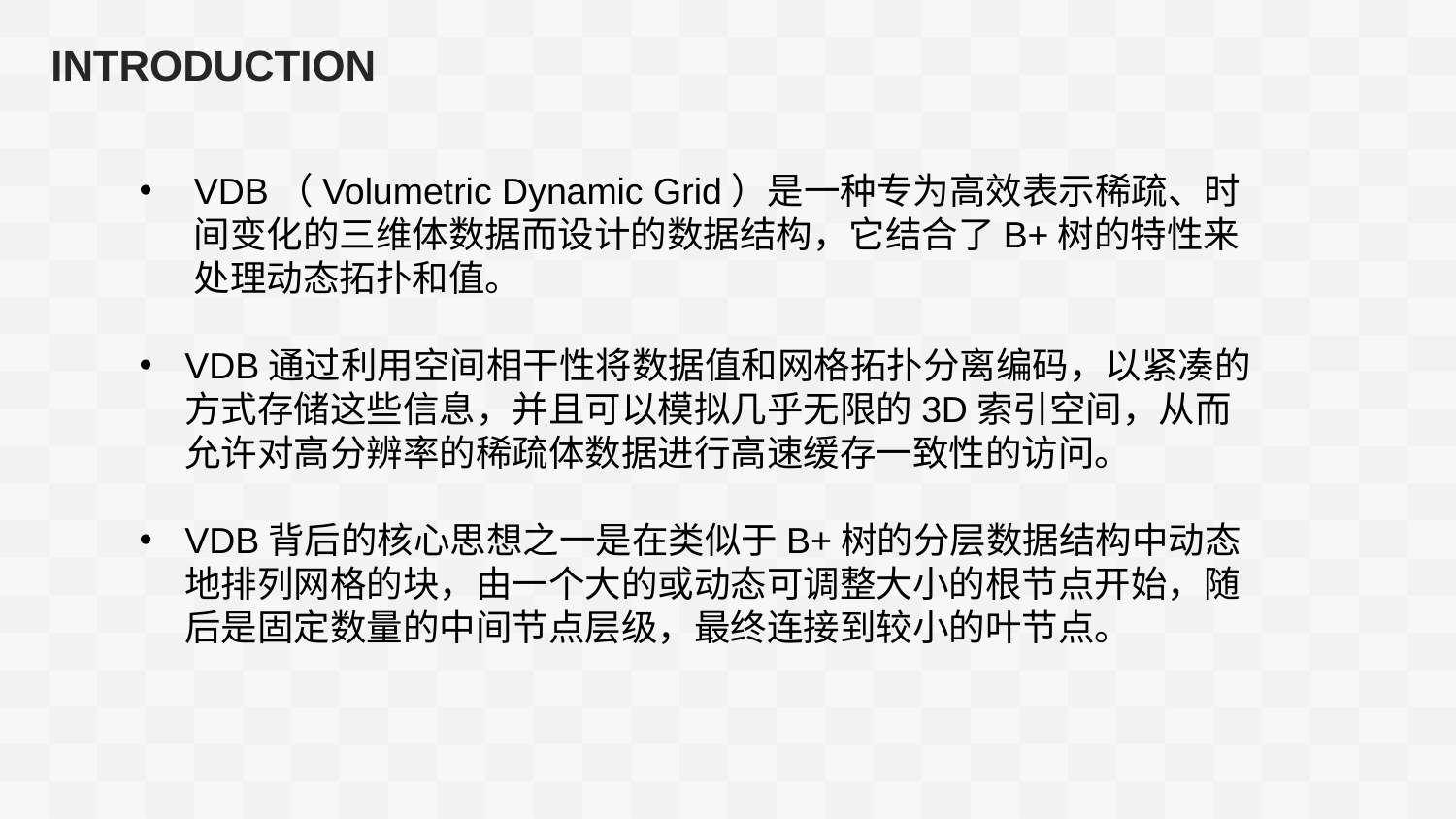

INTRODUCTION
VDB（Volumetric Dynamic Grid）是一种专为高效表示稀疏、时间变化的三维体数据而设计的数据结构，它结合了B+树的特性来处理动态拓扑和值。

VDB通过利用空间相干性将数据值和网格拓扑分离编码，以紧凑的方式存储这些信息，并且可以模拟几乎无限的3D索引空间，从而允许对高分辨率的稀疏体数据进行高速缓存一致性的访问。

VDB背后的核心思想之一是在类似于B+树的分层数据结构中动态地排列网格的块，由一个大的或动态可调整大小的根节点开始，随后是固定数量的中间节点层级，最终连接到较小的叶节点。